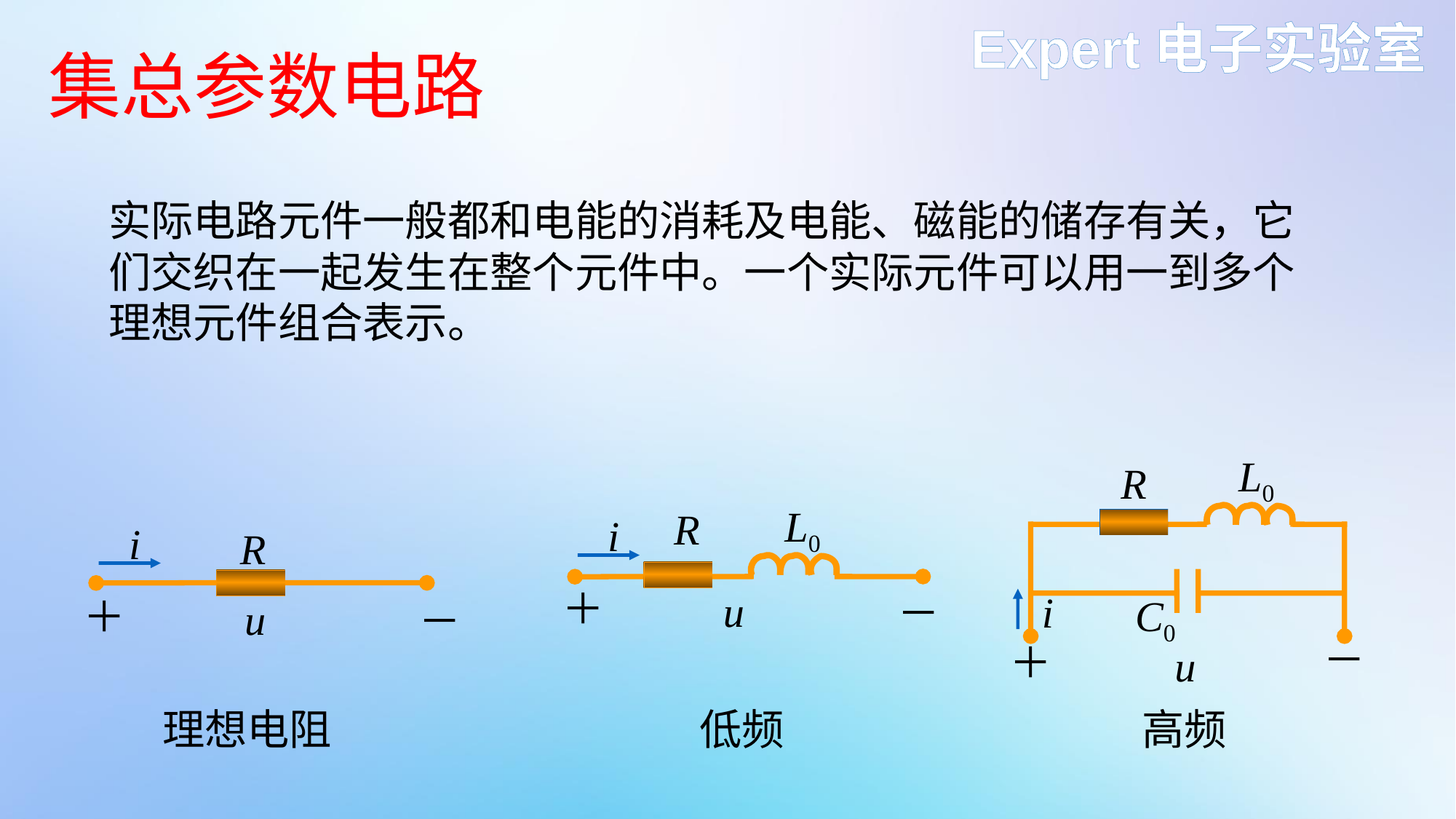

集总参数电路
实际电路元件一般都和电能的消耗及电能、磁能的储存有关，它们交织在一起发生在整个元件中。一个实际元件可以用一到多个理想元件组合表示。
L0
R

i
C0

－
＋
u
R
L0
i

＋

u
－
i
R

＋
u
－
理想电阻
低频
高频